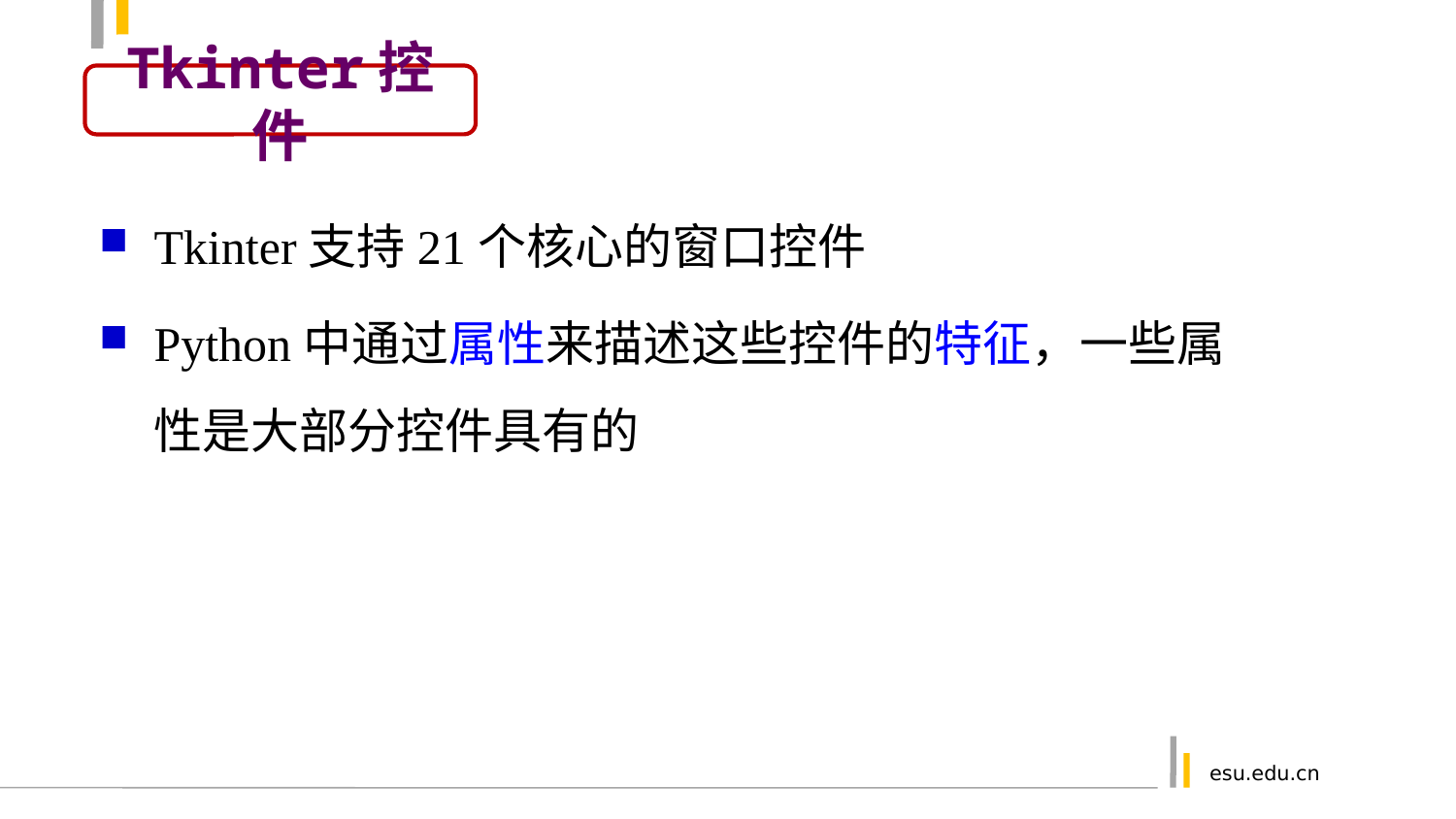

Tkinter控件
Tkinter支持21个核心的窗口控件
Python中通过属性来描述这些控件的特征，一些属性是大部分控件具有的